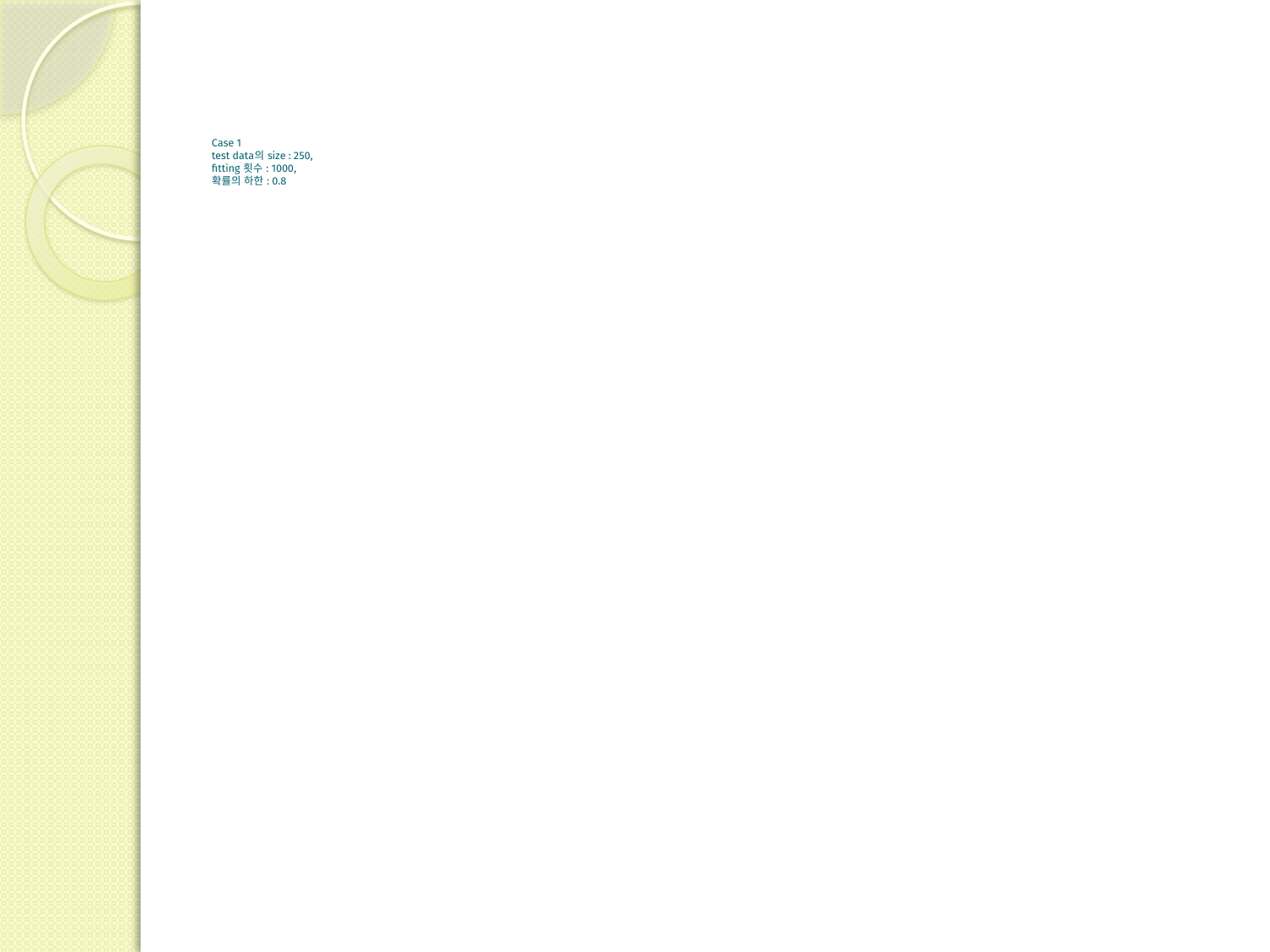

# Case 1 test data의 size : 250, fitting 횟수 : 1000, 확률의 하한 : 0.8